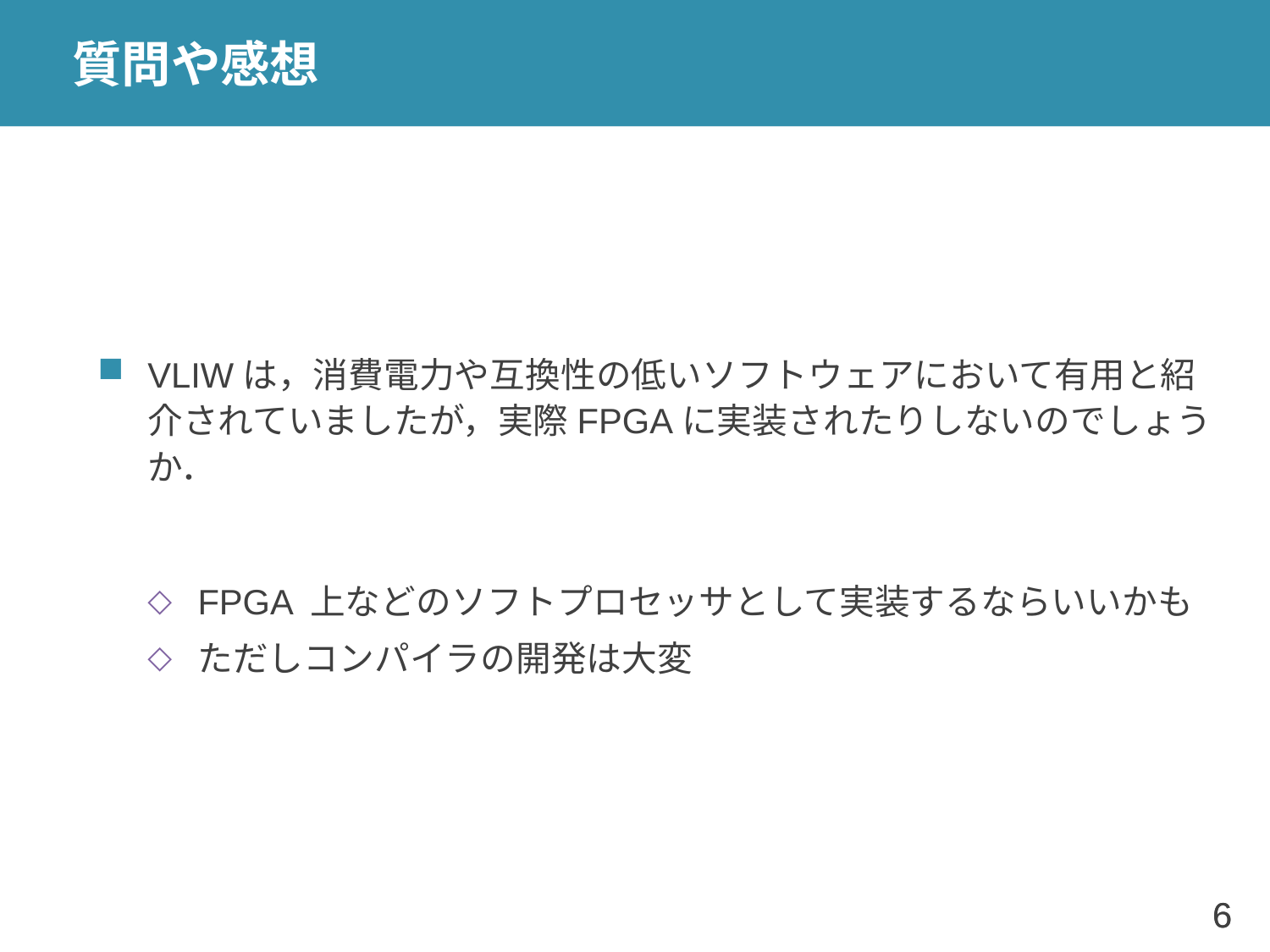

# 質問や感想
VLIWは，消費電力や互換性の低いソフトウェアにおいて有用と紹介されていましたが，実際FPGAに実装されたりしないのでしょうか．

FPGA 上などのソフトプロセッサとして実装するならいいかも
ただしコンパイラの開発は大変